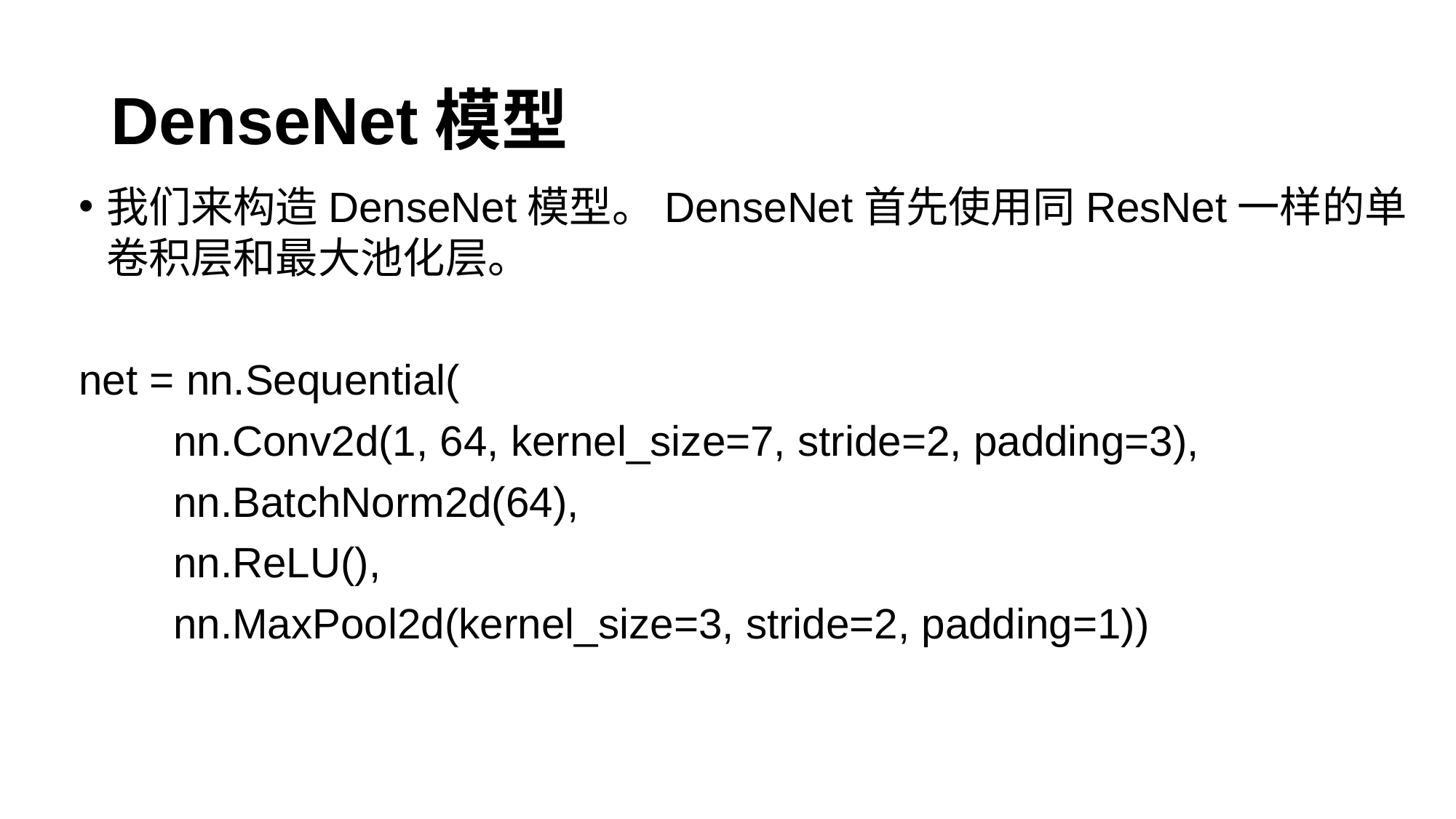

# DenseNet模型
我们来构造DenseNet模型。DenseNet首先使用同ResNet一样的单卷积层和最大池化层。

net = nn.Sequential(
        nn.Conv2d(1, 64, kernel_size=7, stride=2, padding=3),
        nn.BatchNorm2d(64),
        nn.ReLU(),
        nn.MaxPool2d(kernel_size=3, stride=2, padding=1))